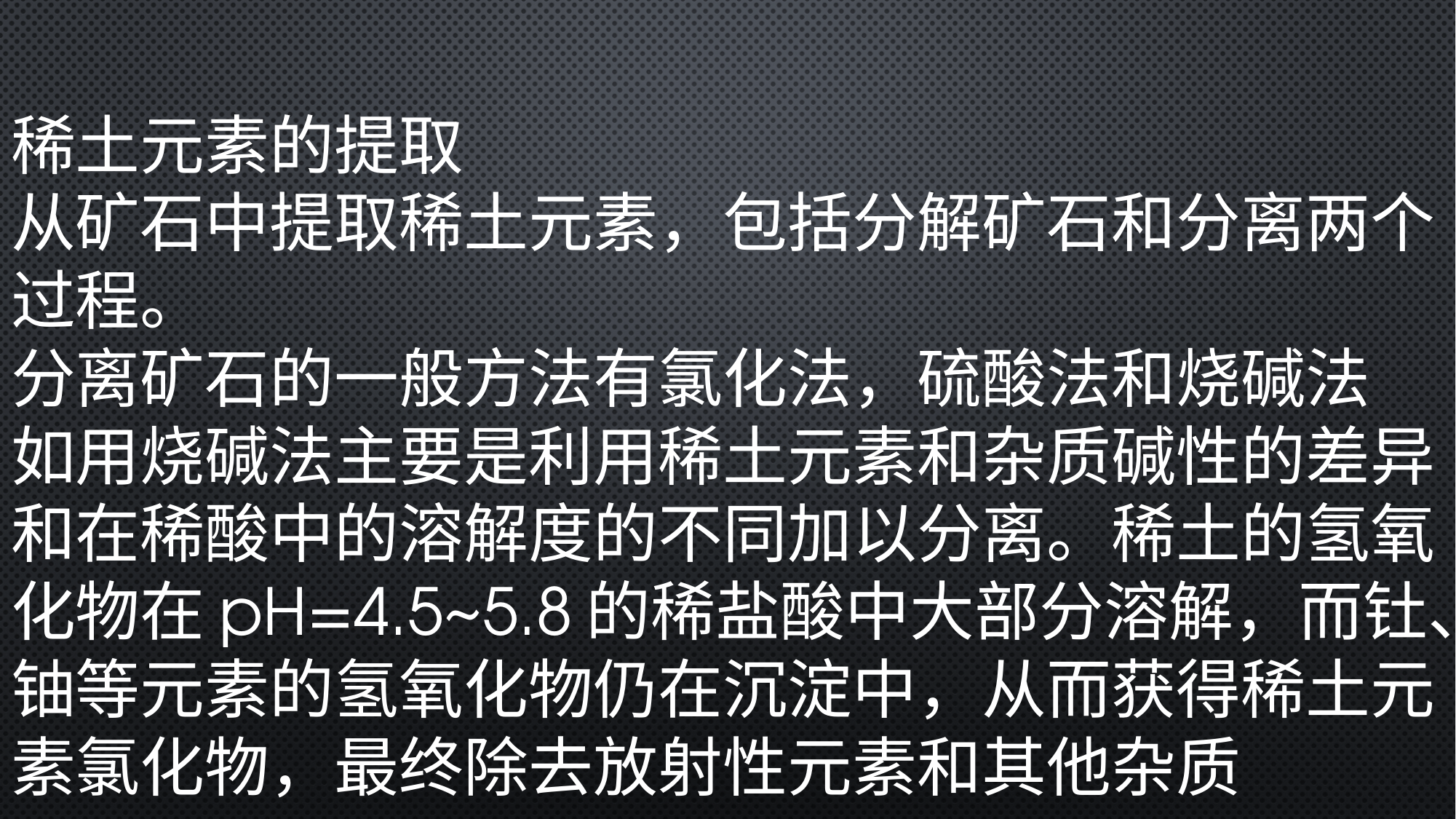

# 稀土元素的提取 从矿石中提取稀土元素，包括分解矿石和分离两个过程。 分离矿石的一般方法有氯化法，硫酸法和烧碱法 如用烧碱法主要是利用稀土元素和杂质碱性的差异和在稀酸中的溶解度的不同加以分离。稀土的氢氧化物在ph=4.5~5.8的稀盐酸中大部分溶解，而钍、铀等元素的氢氧化物仍在沉淀中，从而获得稀土元素氯化物，最终除去放射性元素和其他杂质